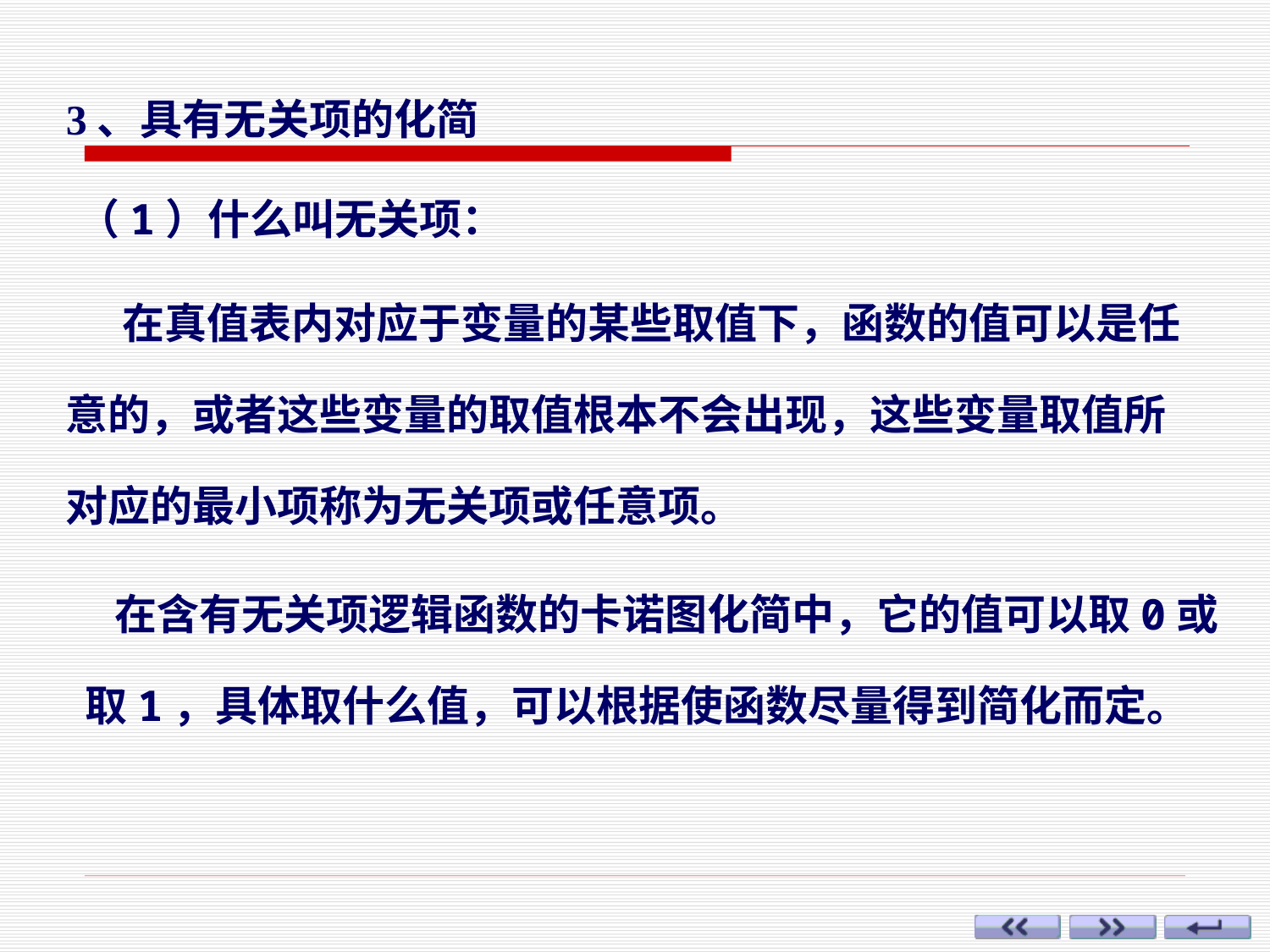

3、具有无关项的化简
（1）什么叫无关项：
 在真值表内对应于变量的某些取值下，函数的值可以是任意的，或者这些变量的取值根本不会出现，这些变量取值所对应的最小项称为无关项或任意项。
  在含有无关项逻辑函数的卡诺图化简中，它的值可以取0或取1，具体取什么值，可以根据使函数尽量得到简化而定。